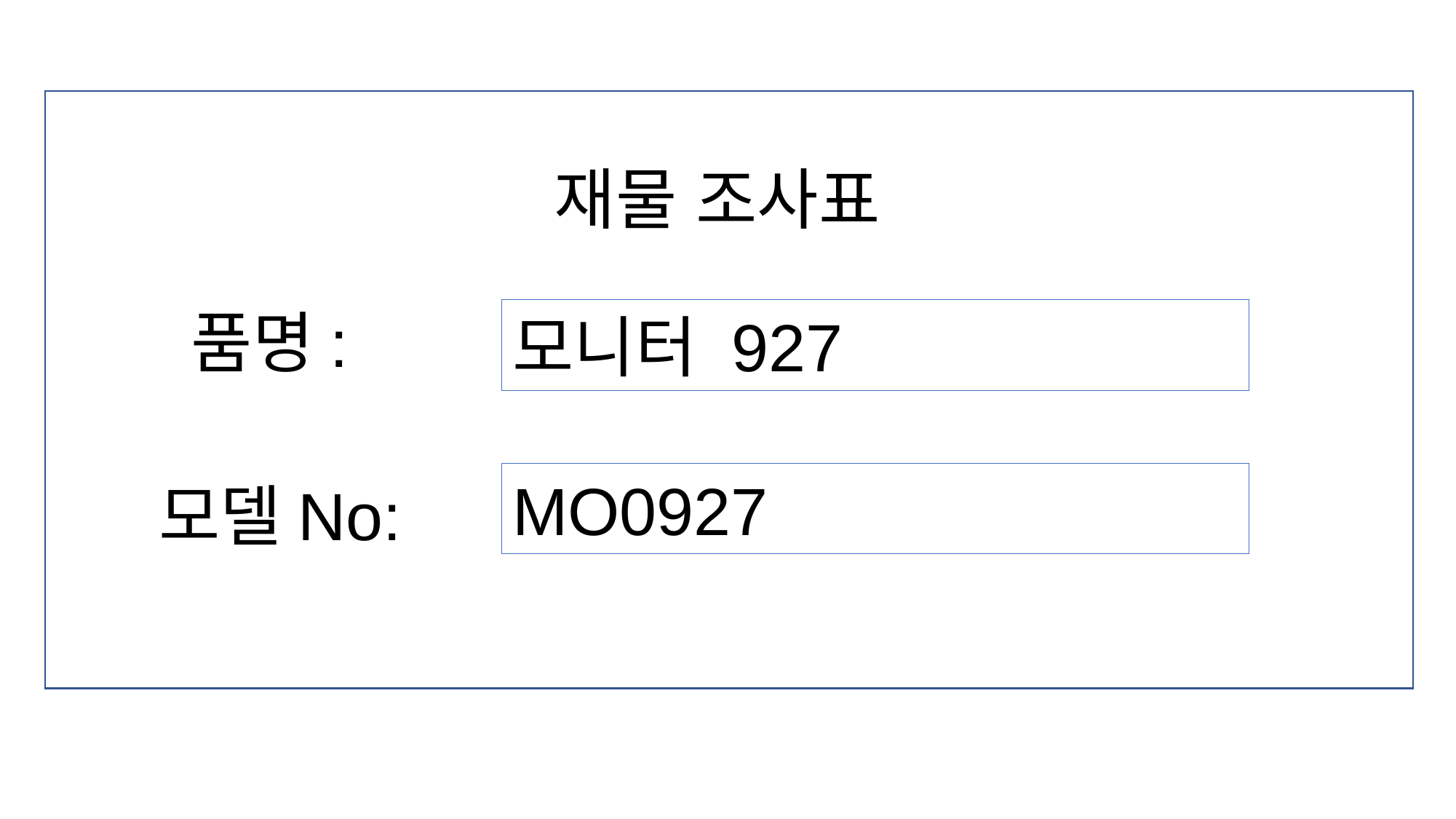

재물 조사표
품명:
모니터 927
MO0927
모델No: